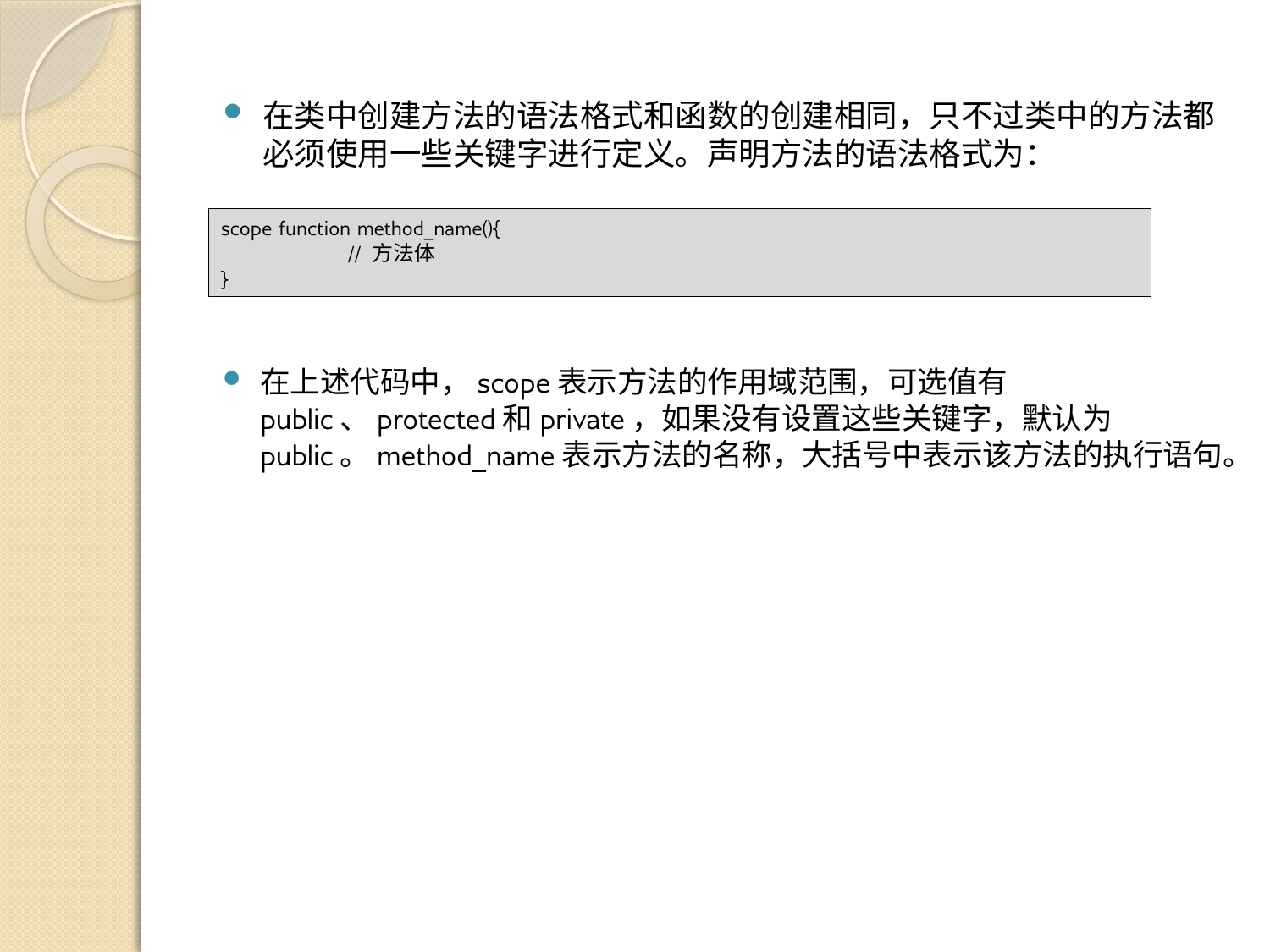

在类中创建方法的语法格式和函数的创建相同，只不过类中的方法都必须使用一些关键字进行定义。声明方法的语法格式为：
scope function method_name(){
	// 方法体
}
在上述代码中，scope表示方法的作用域范围，可选值有public、protected和private，如果没有设置这些关键字，默认为public。method_name表示方法的名称，大括号中表示该方法的执行语句。